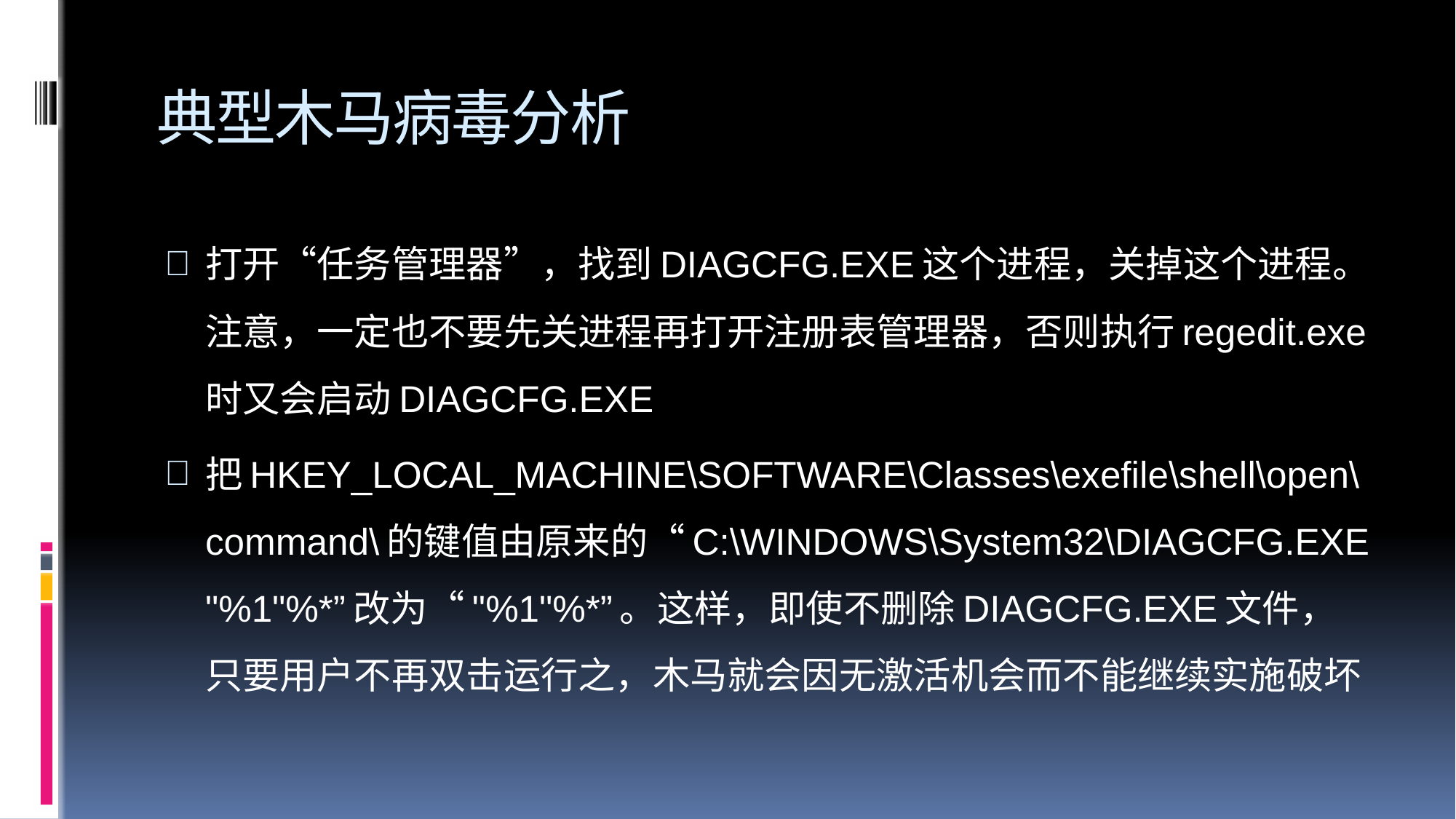

# 典型木马病毒分析
打开“任务管理器”，找到DIAGCFG.EXE这个进程，关掉这个进程。注意，一定也不要先关进程再打开注册表管理器，否则执行regedit.exe时又会启动DIAGCFG.EXE
把HKEY_LOCAL_MACHINE\SOFTWARE\Classes\exefile\shell\open\command\的键值由原来的“C:\WINDOWS\System32\DIAGCFG.EXE "%1"%*”改为“"%1"%*”。这样，即使不删除DIAGCFG.EXE文件，只要用户不再双击运行之，木马就会因无激活机会而不能继续实施破坏